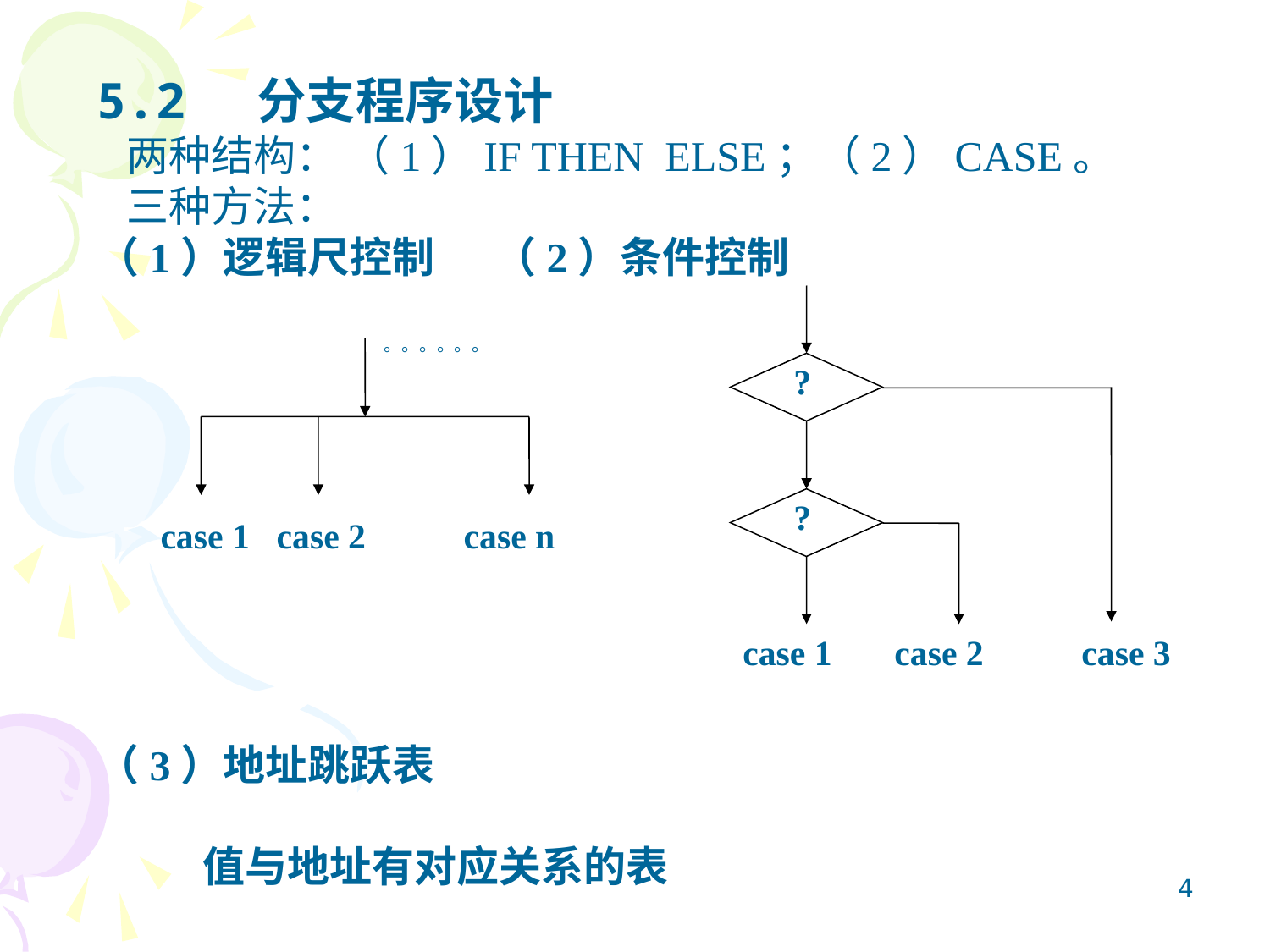

5.2  分支程序设计
  两种结构： （1）IF THEN  ELSE；（2）CASE。
  三种方法：
（1）逻辑尺控制       （2）条件控制

（3）地址跳跃表

          值与地址有对应关系的表

?

?

case 1       case 2           case 3
                       。。。。。。

case 1   case 2           case n
4